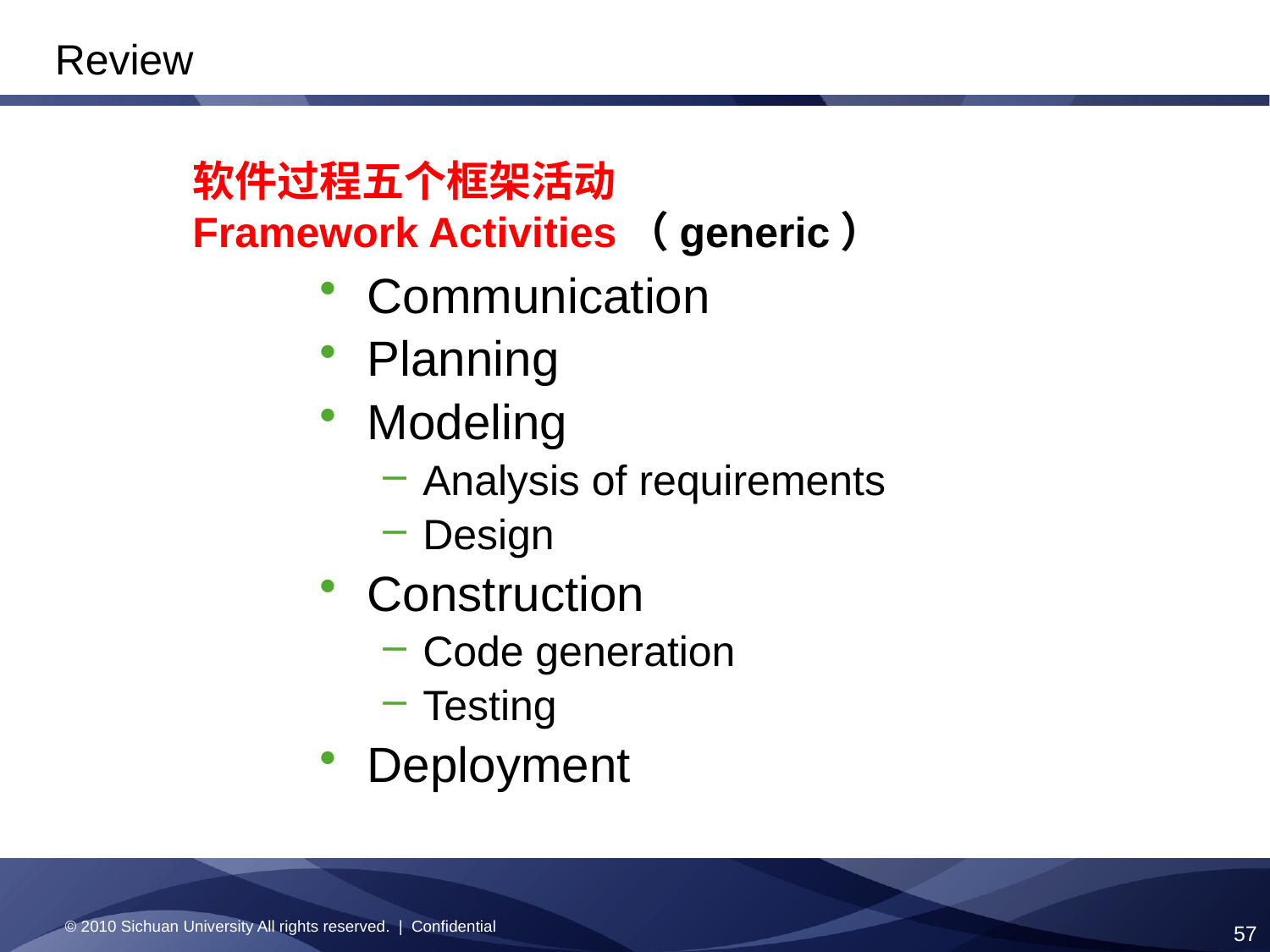

Review
软件过程五个框架活动
Framework Activities（generic）
Communication
Planning
Modeling
Analysis of requirements
Design
Construction
Code generation
Testing
Deployment
© 2010 Sichuan University All rights reserved.  |  Confidential
57